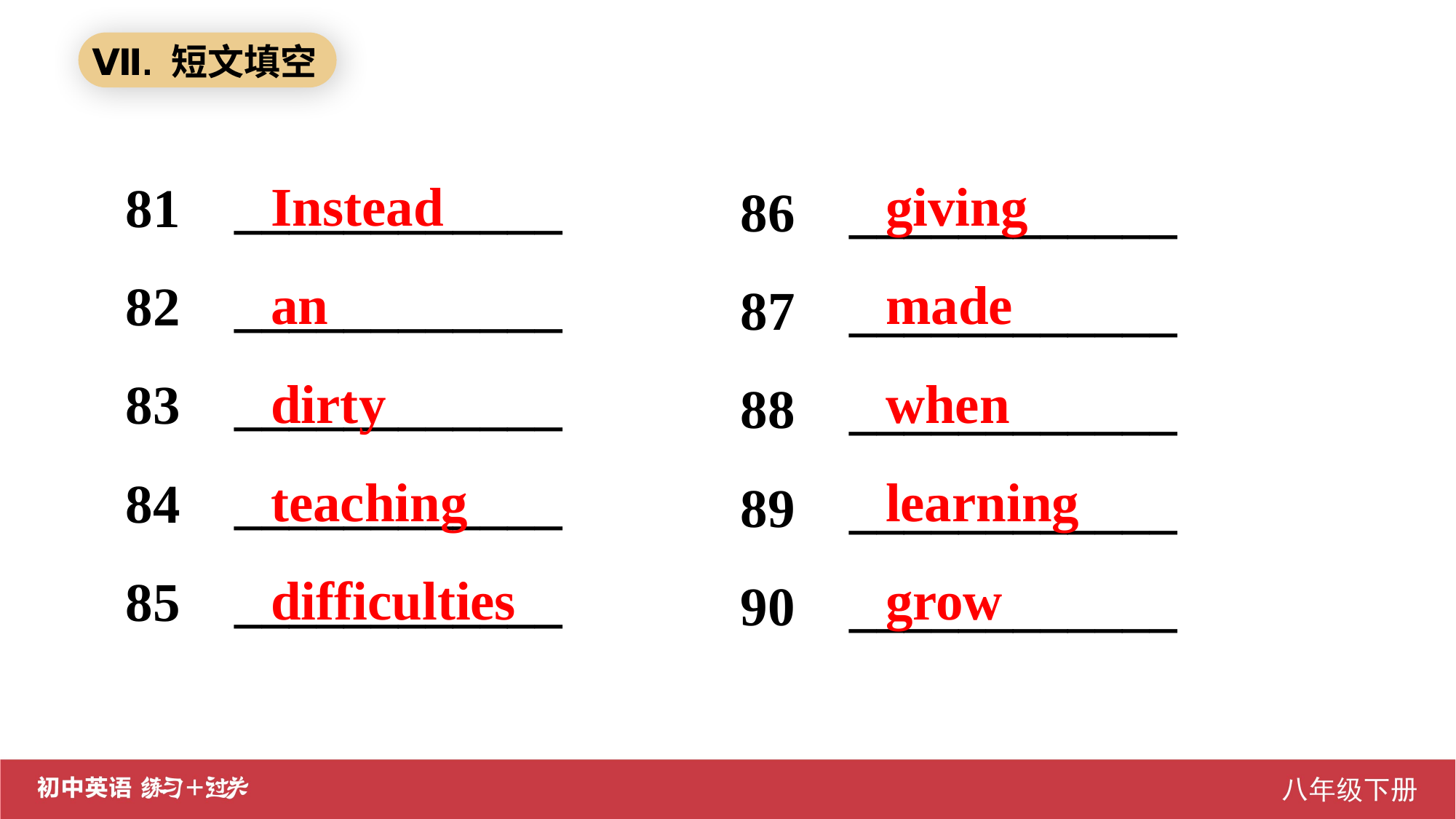

Ⅶ. 短文填空
Instead
an
dirty
teaching
difficulties
giving
made
when
learning
grow
81    ____________
82    ____________
83    ____________
84    ____________
85    ____________
86    ____________
87    ____________
88    ____________
89    ____________
90    ____________